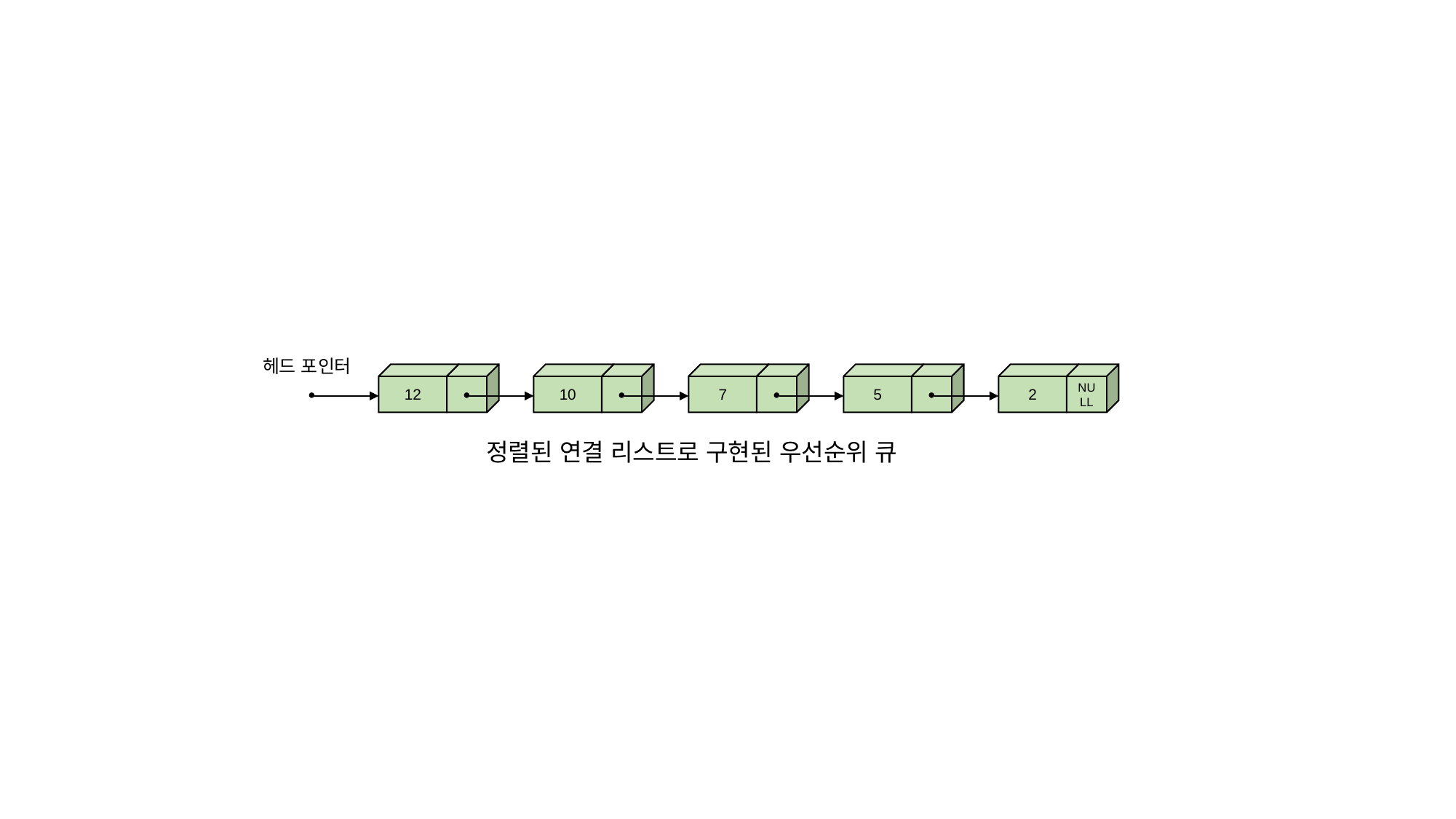

헤드 포인터
12

10

7

5

2
NULL

정렬된 연결 리스트로 구현된 우선순위 큐